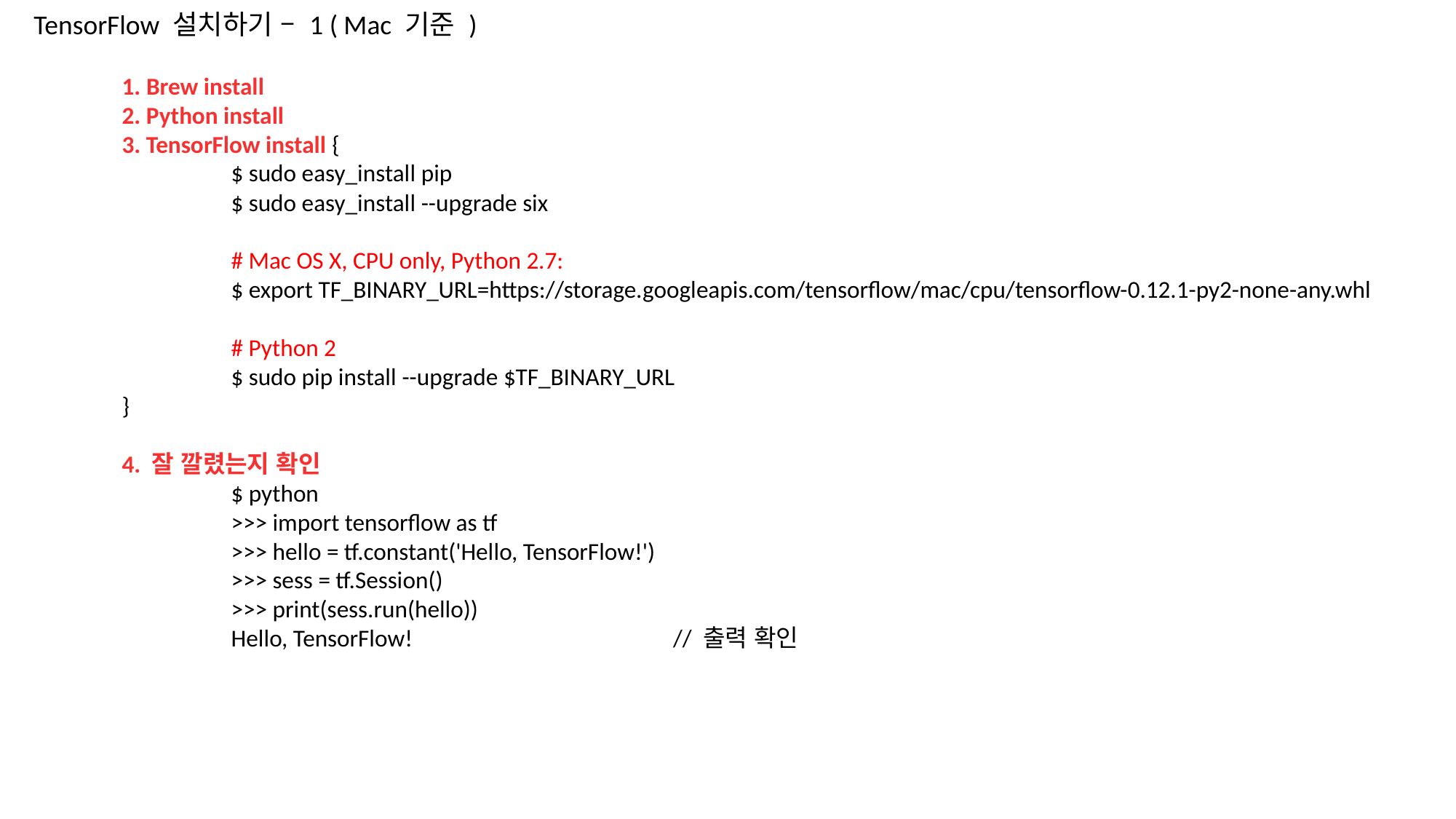

TensorFlow 설치하기 – 1 ( Mac 기준 )
1. Brew install
2. Python install
3. TensorFlow install {
	$ sudo easy_install pip
	$ sudo easy_install --upgrade six

	# Mac OS X, CPU only, Python 2.7:
	$ export TF_BINARY_URL=https://storage.googleapis.com/tensorflow/mac/cpu/tensorflow-0.12.1-py2-none-any.whl

	# Python 2
	$ sudo pip install --upgrade $TF_BINARY_URL
}

4. 잘 깔렸는지 확인
	$ python
	>>> import tensorflow as tf 
	>>> hello = tf.constant('Hello, TensorFlow!') 
	>>> sess = tf.Session() 
	>>> print(sess.run(hello)) 
	Hello, TensorFlow! 			 // 출력 확인